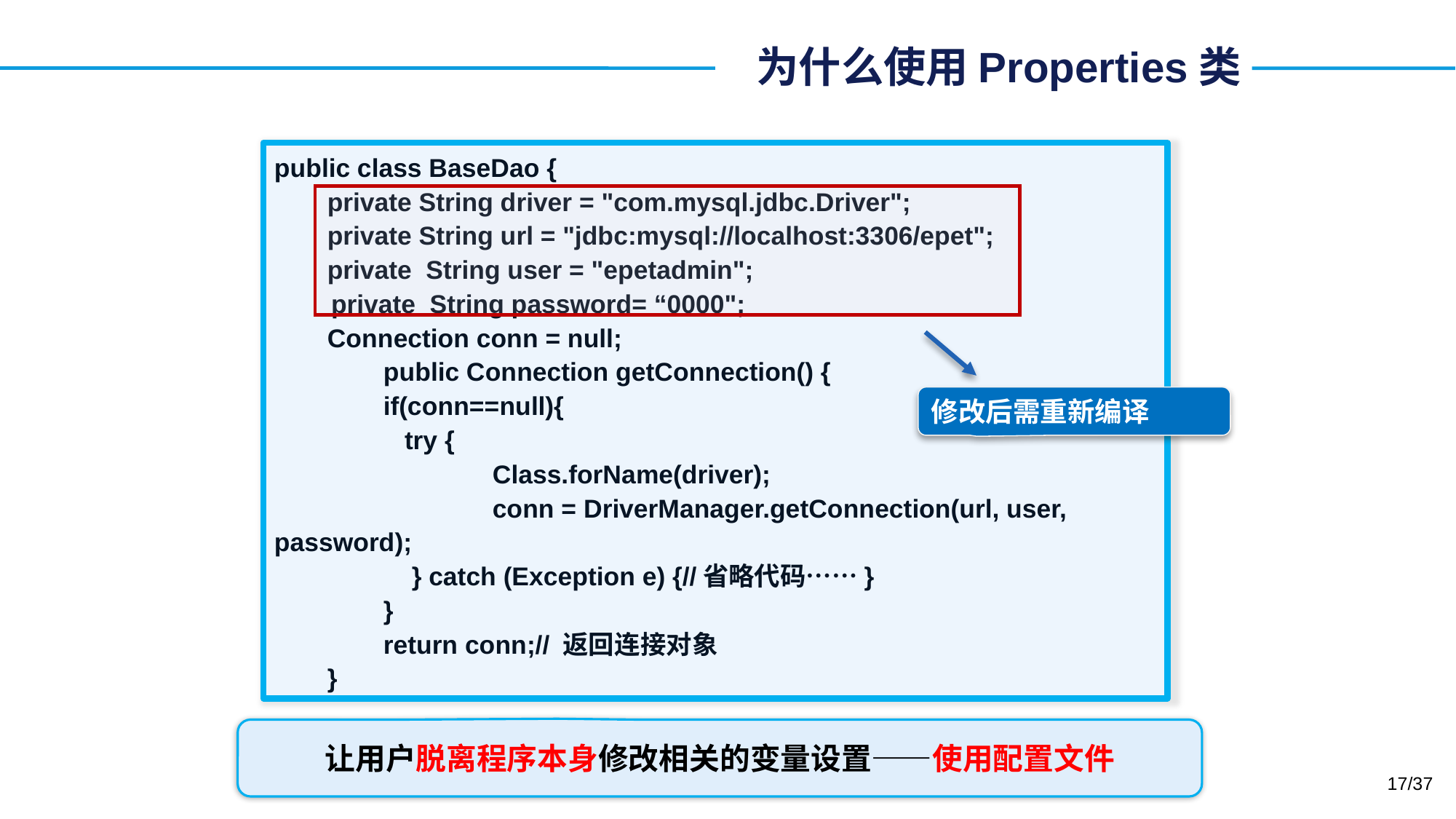

# 为什么使用Properties类
public class BaseDao {
	private String driver = "com.mysql.jdbc.Driver";
	private String url = "jdbc:mysql://localhost:3306/epet";
	private  String user = "epetadmin";
        private  String password= “0000";
	Connection conn = null;
		public Connection getConnection() {
		if(conn==null){
		   try {
			Class.forName(driver);
			conn = DriverManager.getConnection(url, user, password);
		    } catch (Exception e) {//省略代码……}
		}
		return conn;// 返回连接对象
	}

修改后需重新编译
让用户脱离程序本身修改相关的变量设置——使用配置文件
17/37